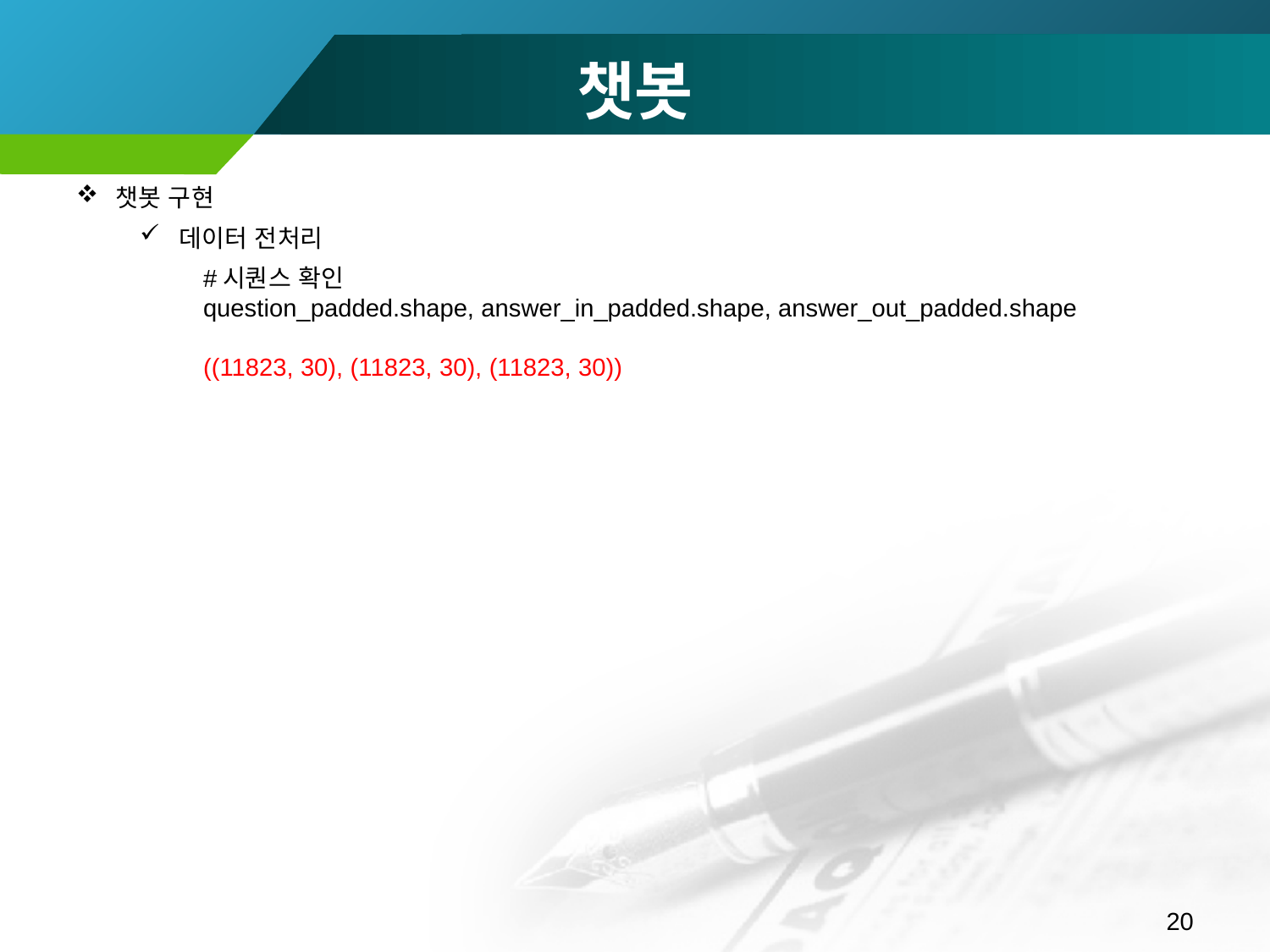

챗봇
챗봇 구현
데이터 전처리
#시퀀스 확인
question_padded.shape, answer_in_padded.shape, answer_out_padded.shape

((11823, 30), (11823, 30), (11823, 30))
20